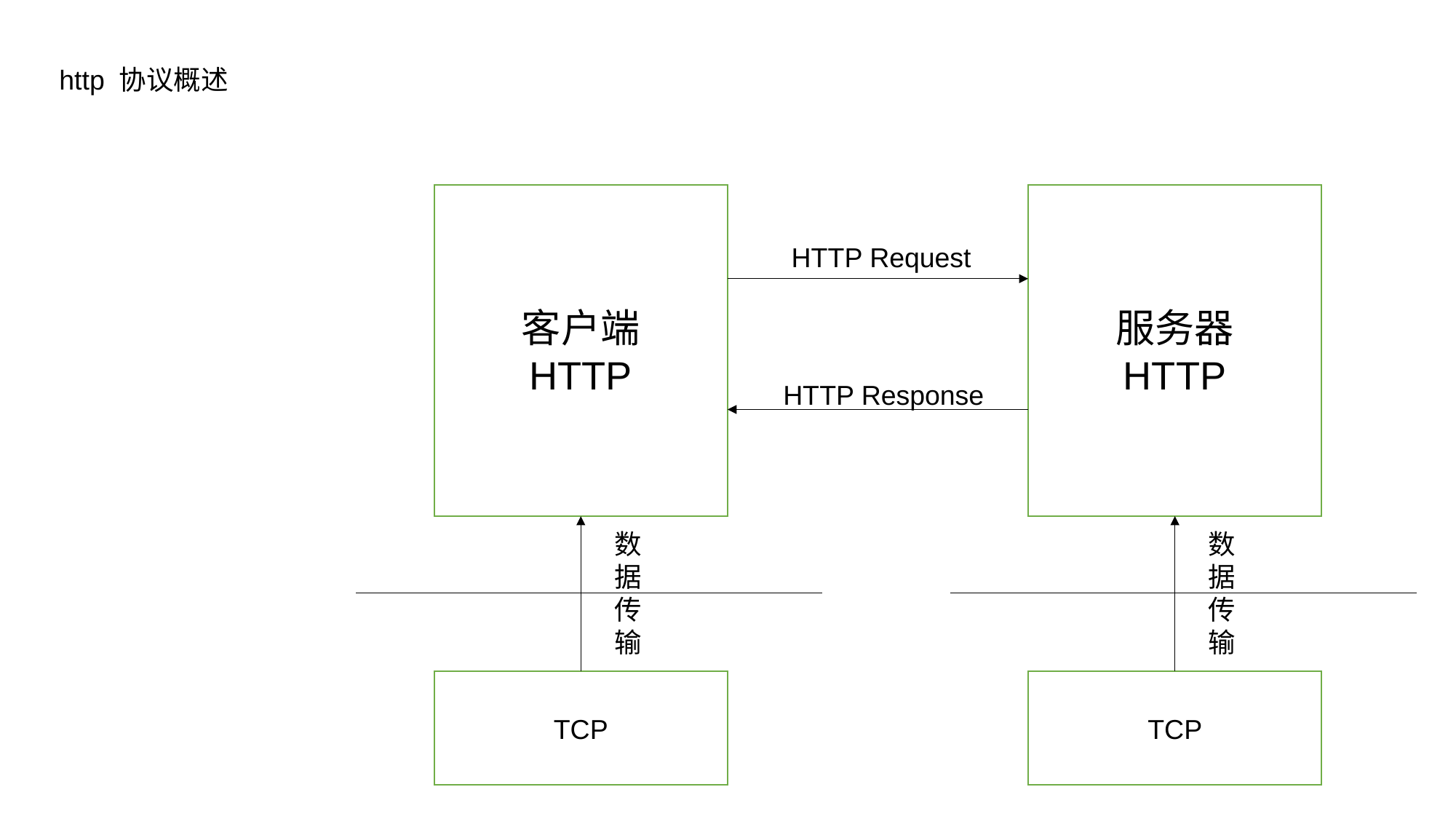

http 协议概述
客户端
HTTP
服务器
HTTP
HTTP Request
HTTP Response
数据传输
数据传输
TCP
TCP